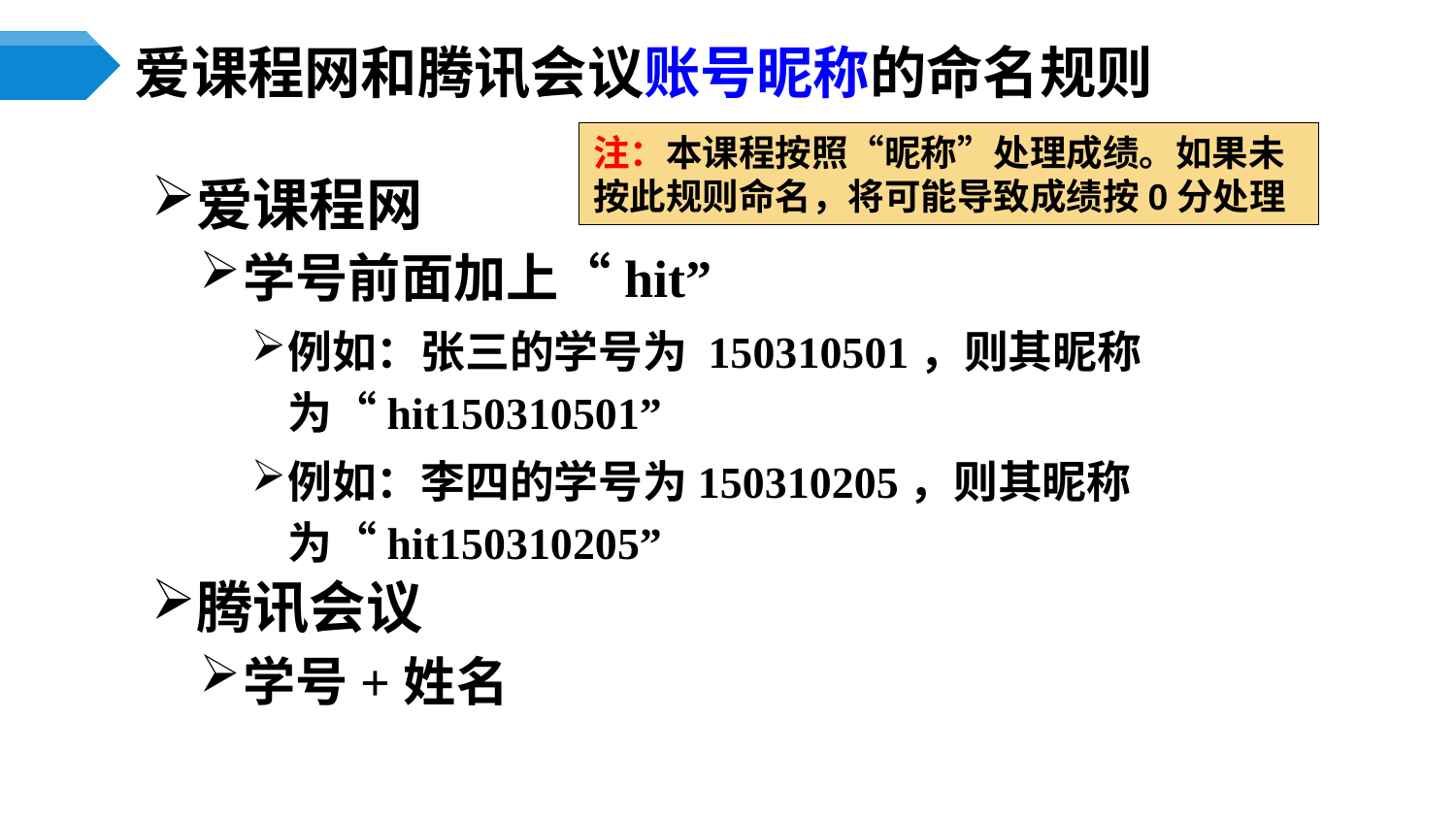

# 爱课程网和腾讯会议账号昵称的命名规则
注：本课程按照“昵称”处理成绩。如果未按此规则命名，将可能导致成绩按0分处理
爱课程网
学号前面加上“hit”
例如：张三的学号为 150310501，则其昵称为“hit150310501”
例如：李四的学号为150310205，则其昵称为“hit150310205”
腾讯会议
学号+姓名